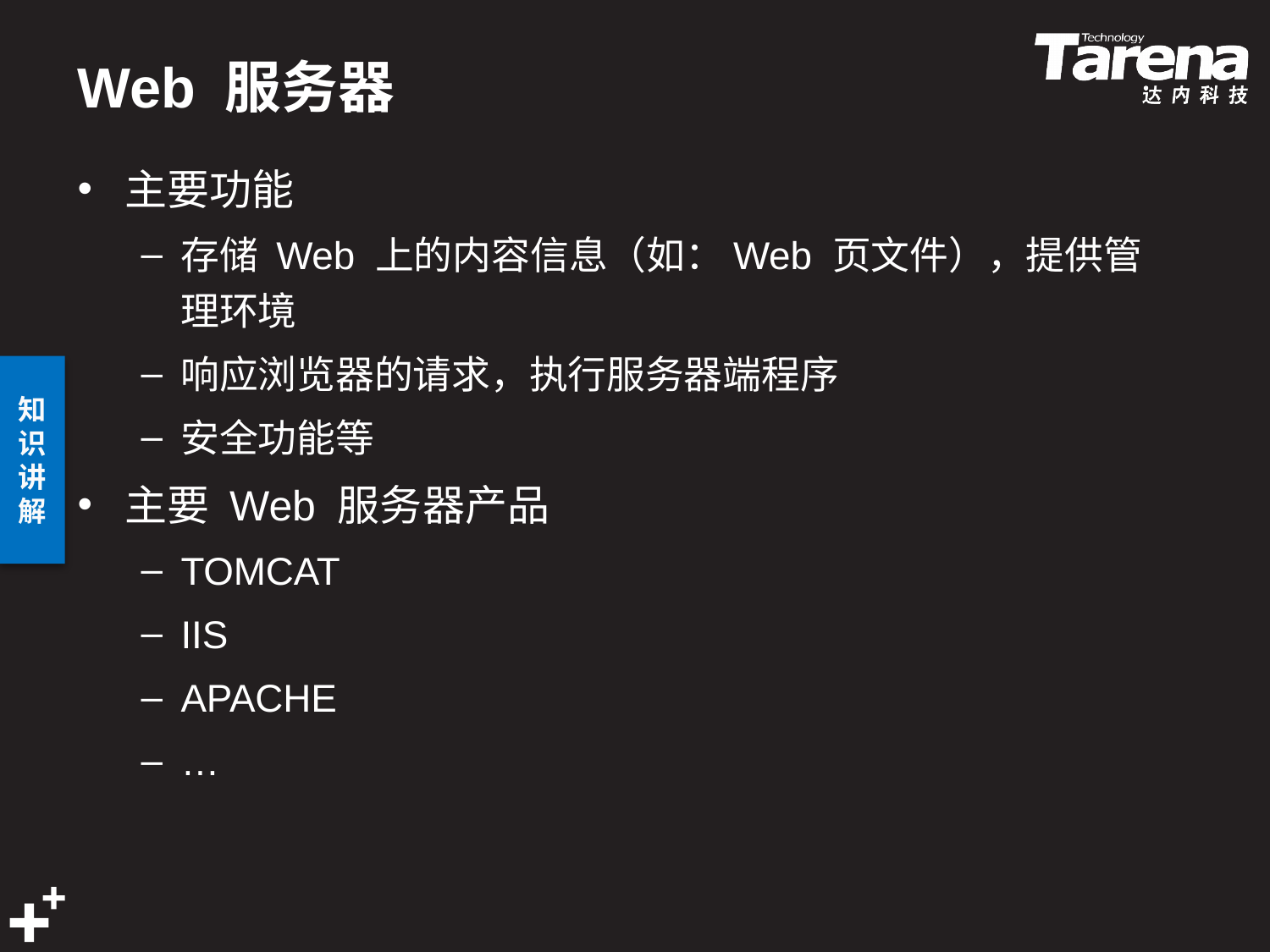

# Web 服务器
主要功能
存储 Web 上的内容信息（如：Web 页文件），提供管理环境
响应浏览器的请求，执行服务器端程序
安全功能等
主要 Web 服务器产品
TOMCAT
IIS
APACHE
…